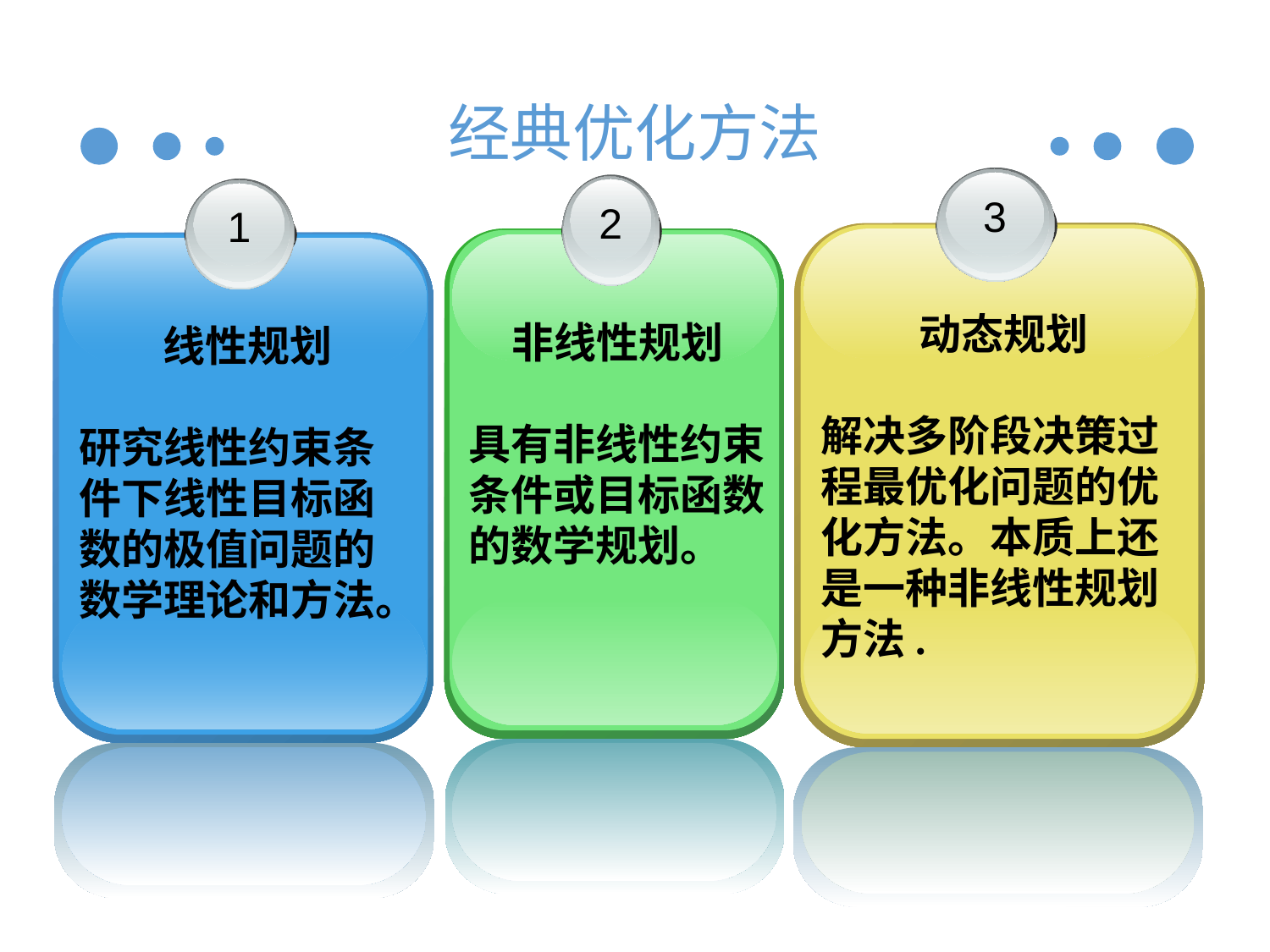

# 经典优化方法

3

动态规划

解决多阶段决策过程最优化问题的优化方法。本质上还是一种非线性规划方法.

2

非线性规划

具有非线性约束条件或目标函数的数学规划。

1

线性规划

研究线性约束条件下线性目标函数的极值问题的数学理论和方法。